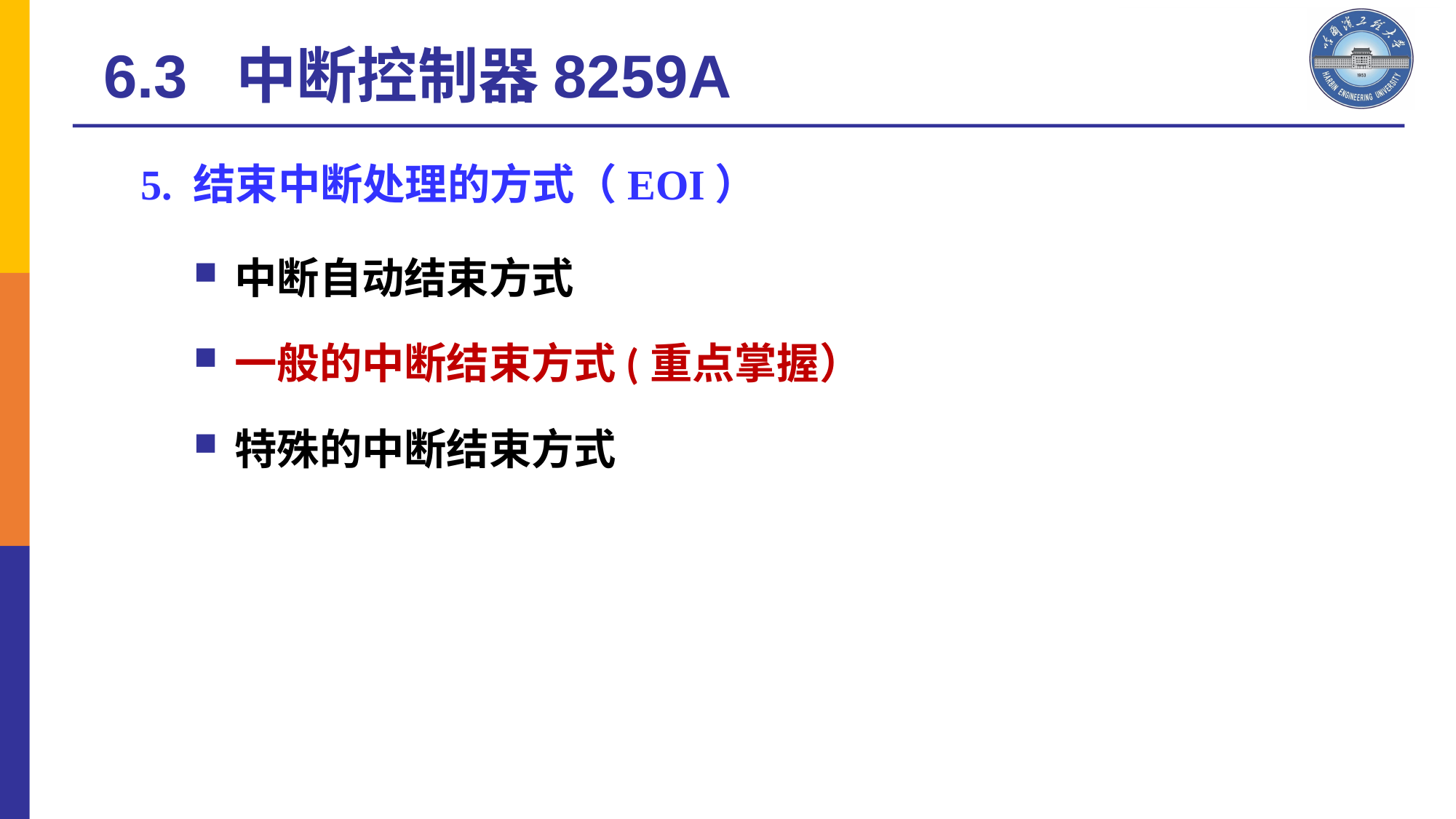

6.3  中断控制器8259A
5. 结束中断处理的方式（EOI）
中断自动结束方式
一般的中断结束方式(重点掌握）
特殊的中断结束方式